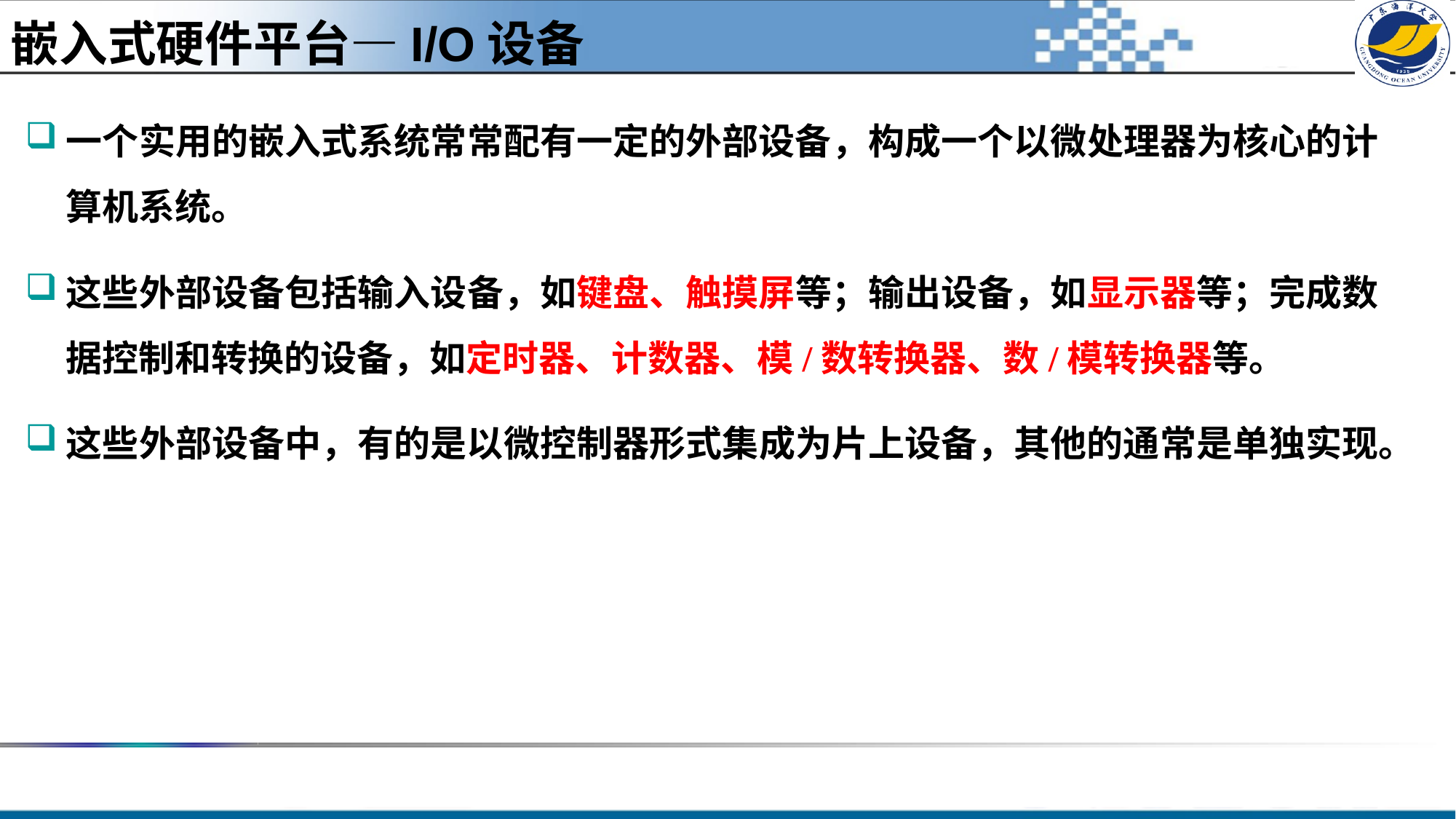

嵌入式硬件平台—I/O设备
#
一个实用的嵌入式系统常常配有一定的外部设备，构成一个以微处理器为核心的计算机系统。
这些外部设备包括输入设备，如键盘、触摸屏等；输出设备，如显示器等；完成数据控制和转换的设备，如定时器、计数器、模/数转换器、数/模转换器等。
这些外部设备中，有的是以微控制器形式集成为片上设备，其他的通常是单独实现。
68